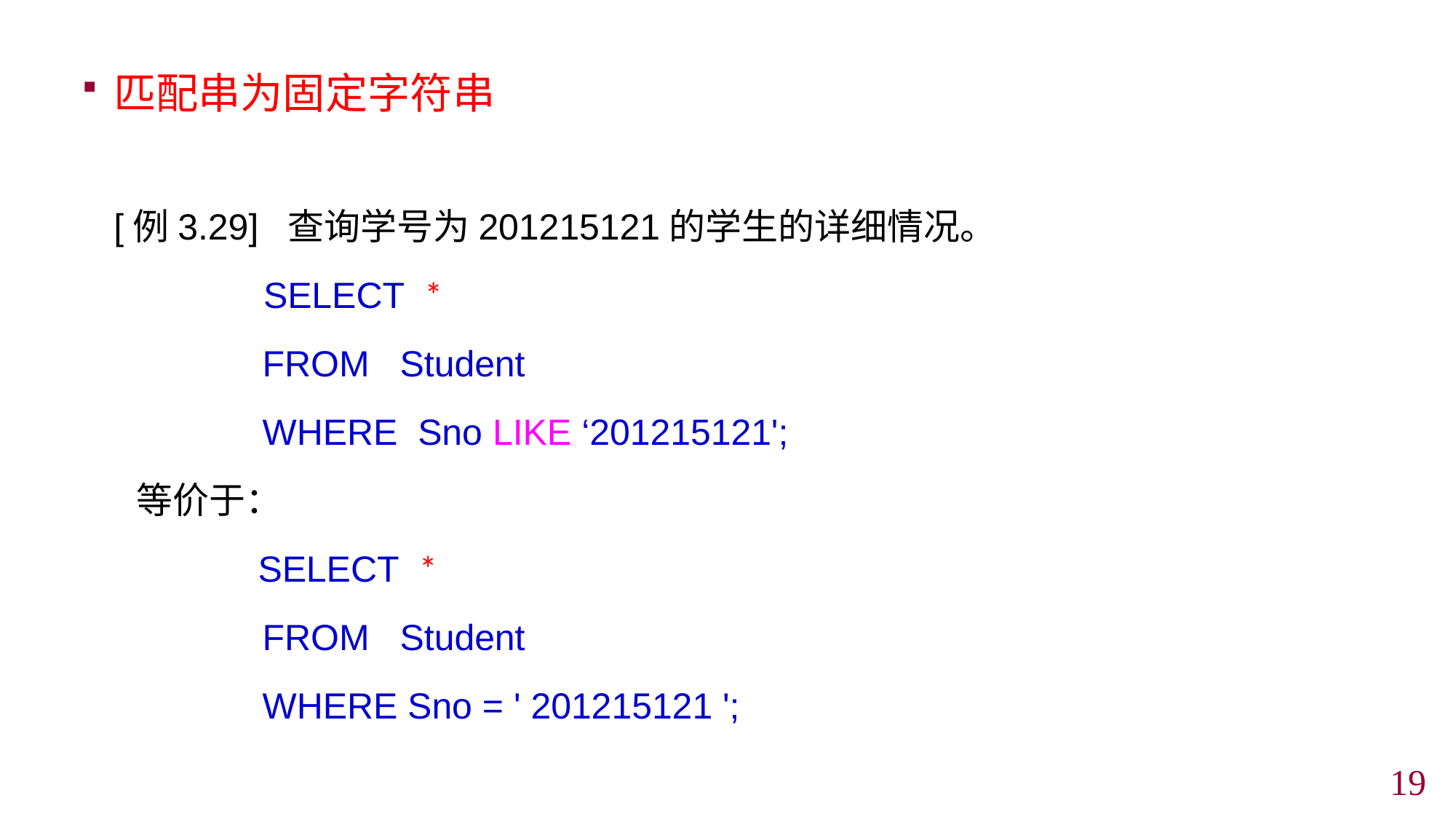

匹配串为固定字符串

[例3.29]  查询学号为201215121的学生的详细情况。
         SELECT  *
       FROM   Student
       WHERE  Sno LIKE ‘201215121';
等价于：
        SELECT  *
       FROM   Student
       WHERE Sno = ' 201215121 ';

19